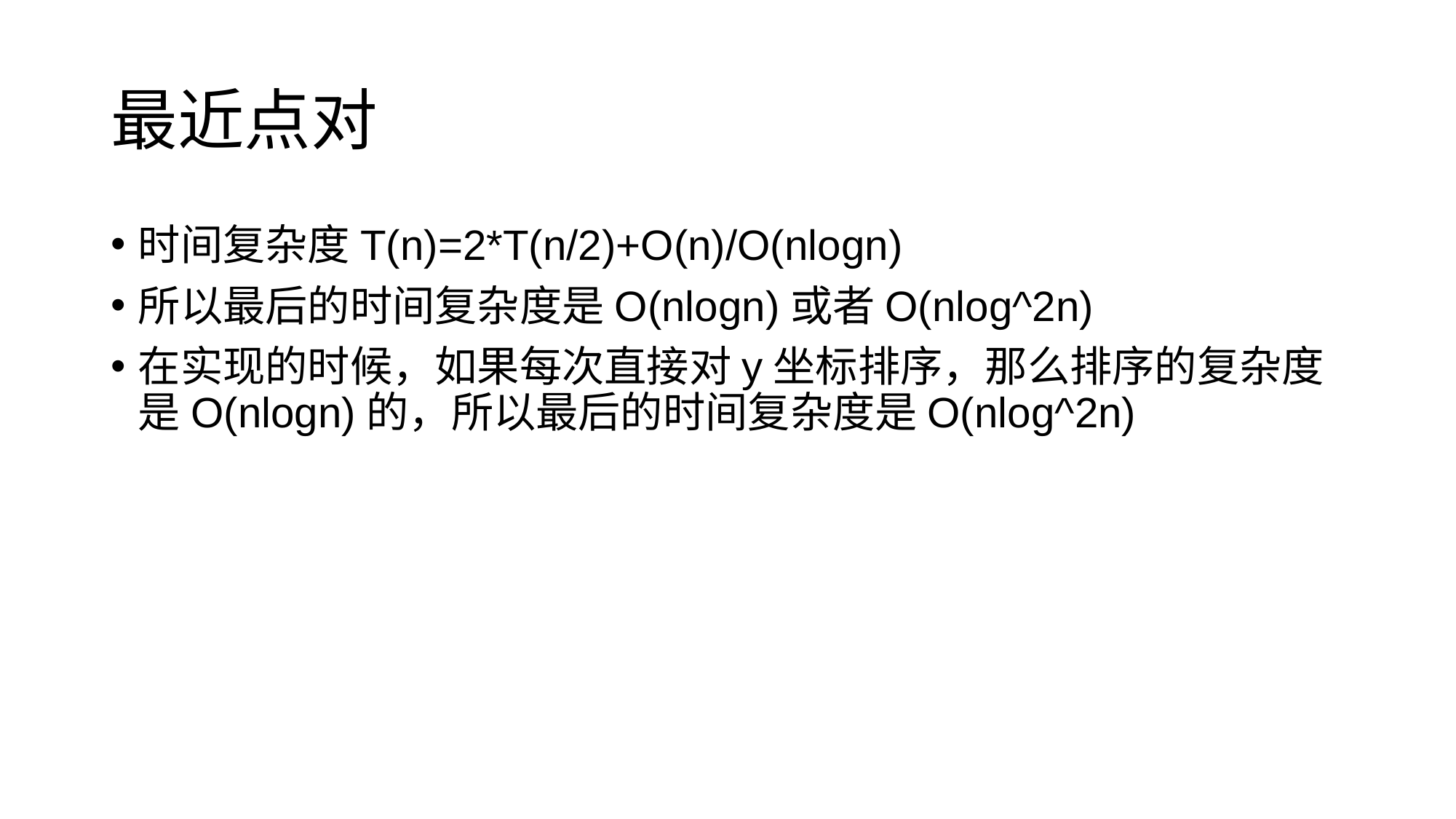

# 最近点对
时间复杂度T(n)=2*T(n/2)+O(n)/O(nlogn)
所以最后的时间复杂度是O(nlogn)或者O(nlog^2n)
在实现的时候，如果每次直接对y坐标排序，那么排序的复杂度是O(nlogn)的，所以最后的时间复杂度是O(nlog^2n)